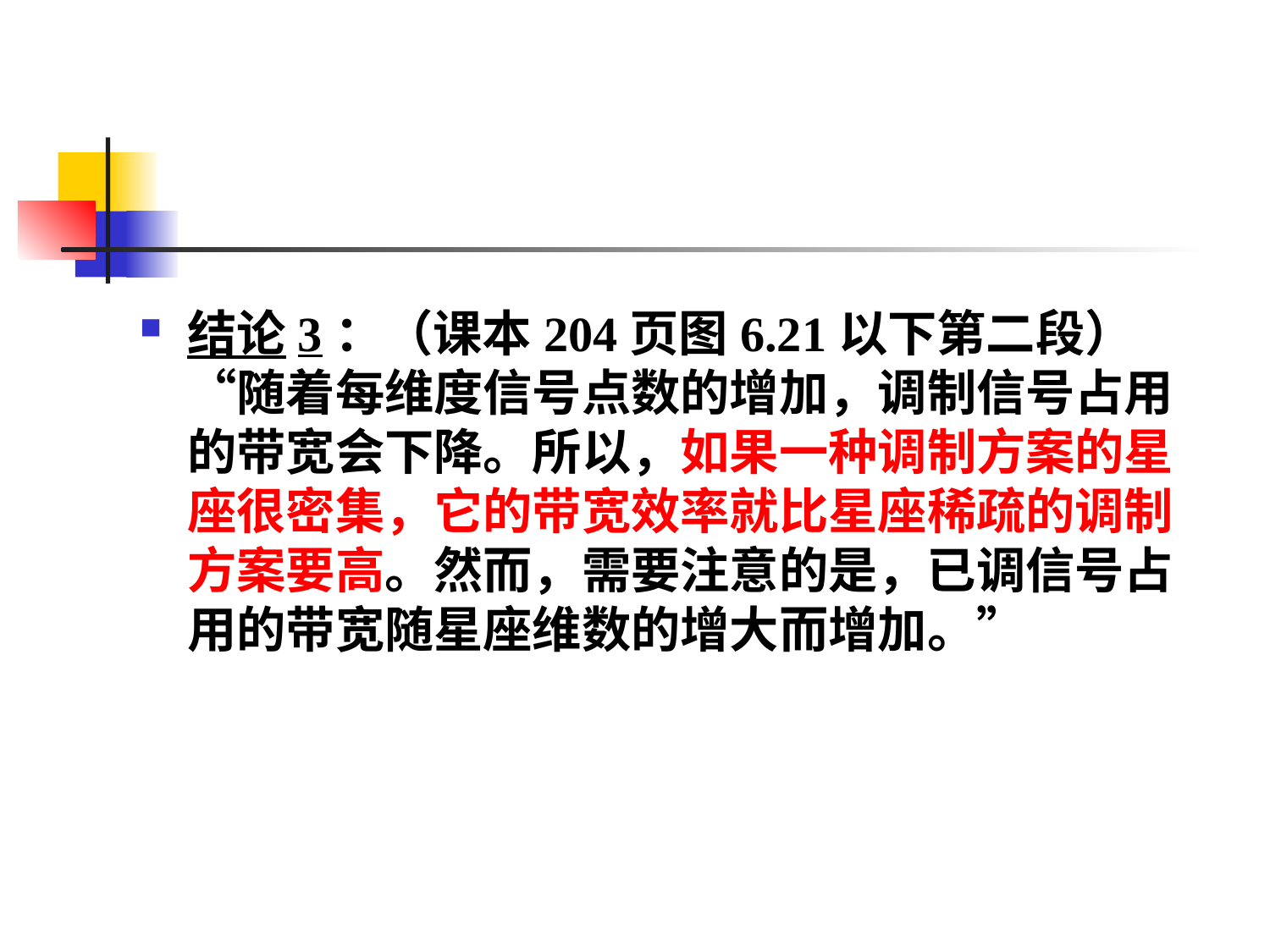

#
结论3：（课本204页图6.21以下第二段）“随着每维度信号点数的增加，调制信号占用的带宽会下降。所以，如果一种调制方案的星座很密集，它的带宽效率就比星座稀疏的调制方案要高。然而，需要注意的是，已调信号占用的带宽随星座维数的增大而增加。”